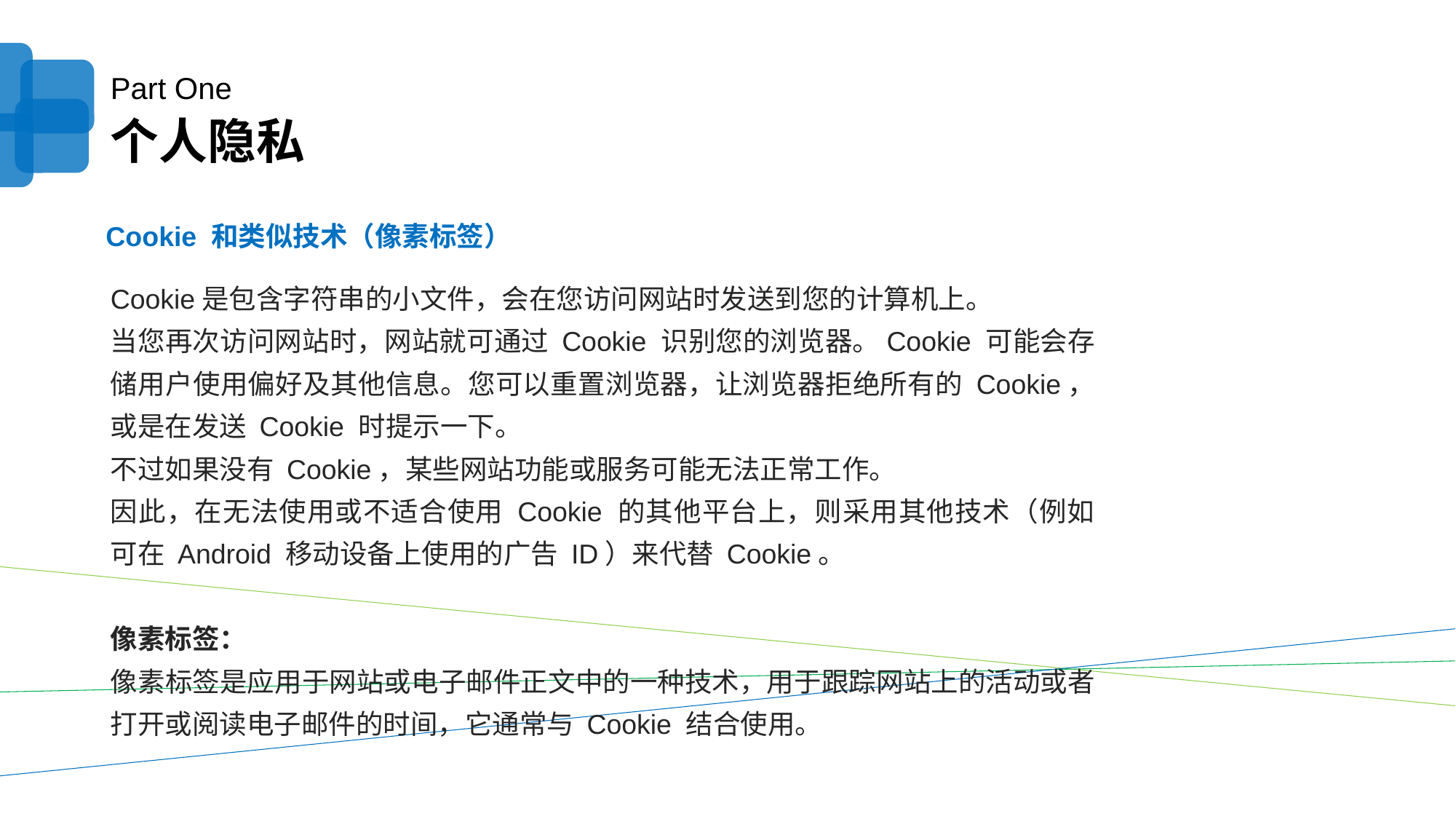

Part One
个人隐私
Cookie 和类似技术（像素标签）
Cookie是包含字符串的小文件，会在您访问网站时发送到您的计算机上。
当您再次访问网站时，网站就可通过 Cookie 识别您的浏览器。Cookie 可能会存储用户使用偏好及其他信息。您可以重置浏览器，让浏览器拒绝所有的 Cookie，或是在发送 Cookie 时提示一下。
不过如果没有 Cookie，某些网站功能或服务可能无法正常工作。
因此，在无法使用或不适合使用 Cookie 的其他平台上，则采用其他技术（例如可在 Android 移动设备上使用的广告 ID）来代替 Cookie。

像素标签：
像素标签是应用于网站或电子邮件正文中的一种技术，用于跟踪网站上的活动或者打开或阅读电子邮件的时间，它通常与 Cookie 结合使用。